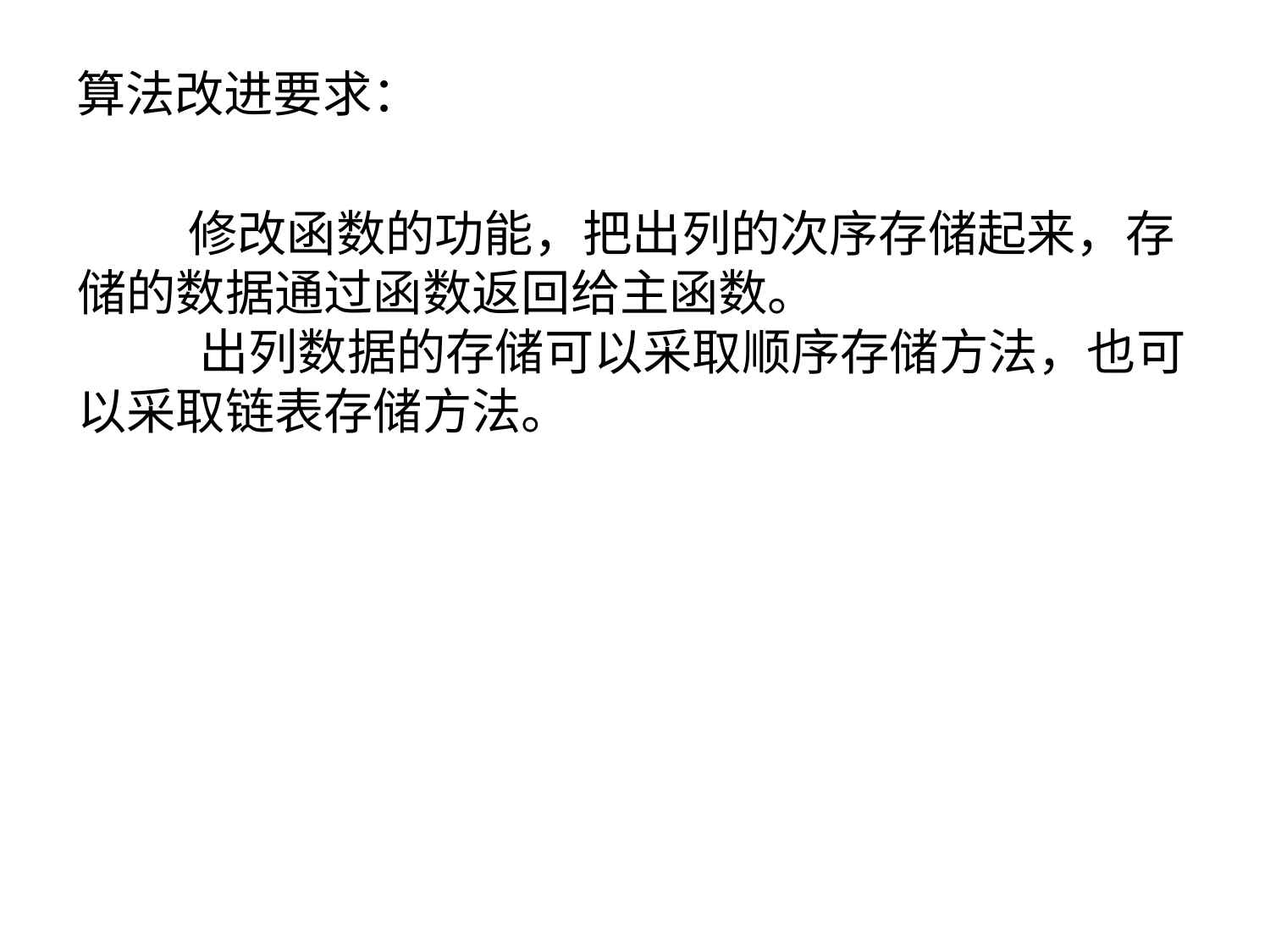

# 算法改进要求：
         修改函数的功能，把出列的次序存储起来，存储的数据通过函数返回给主函数。
          出列数据的存储可以采取顺序存储方法，也可以采取链表存储方法。